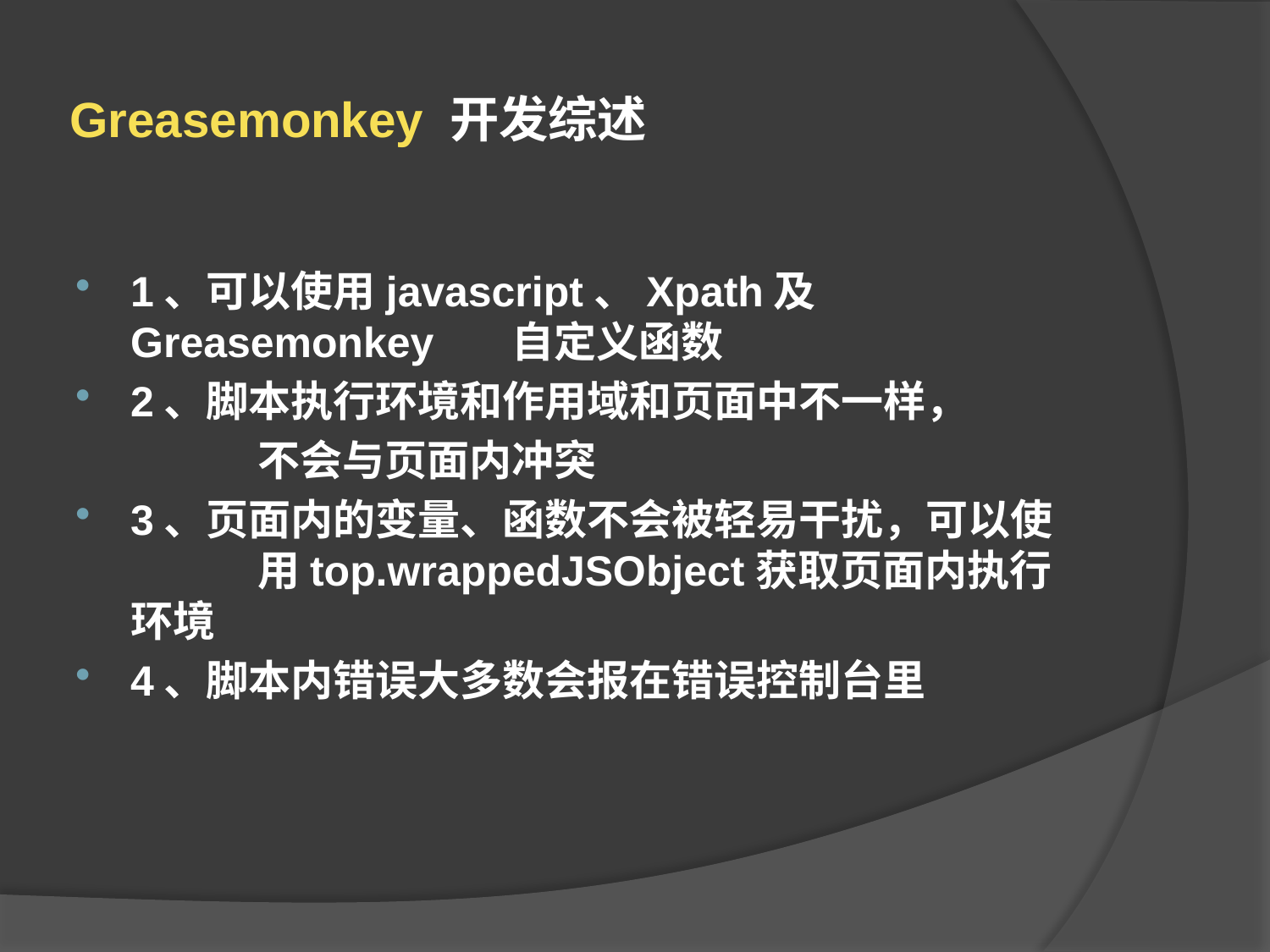

# Greasemonkey 开发综述
1、可以使用javascript、Xpath及Greasemonkey	自定义函数
2、脚本执行环境和作用域和页面中不一样，
   		不会与页面内冲突
3、页面内的变量、函数不会被轻易干扰，可以使	用top.wrappedJSObject获取页面内执行环境
4、脚本内错误大多数会报在错误控制台里